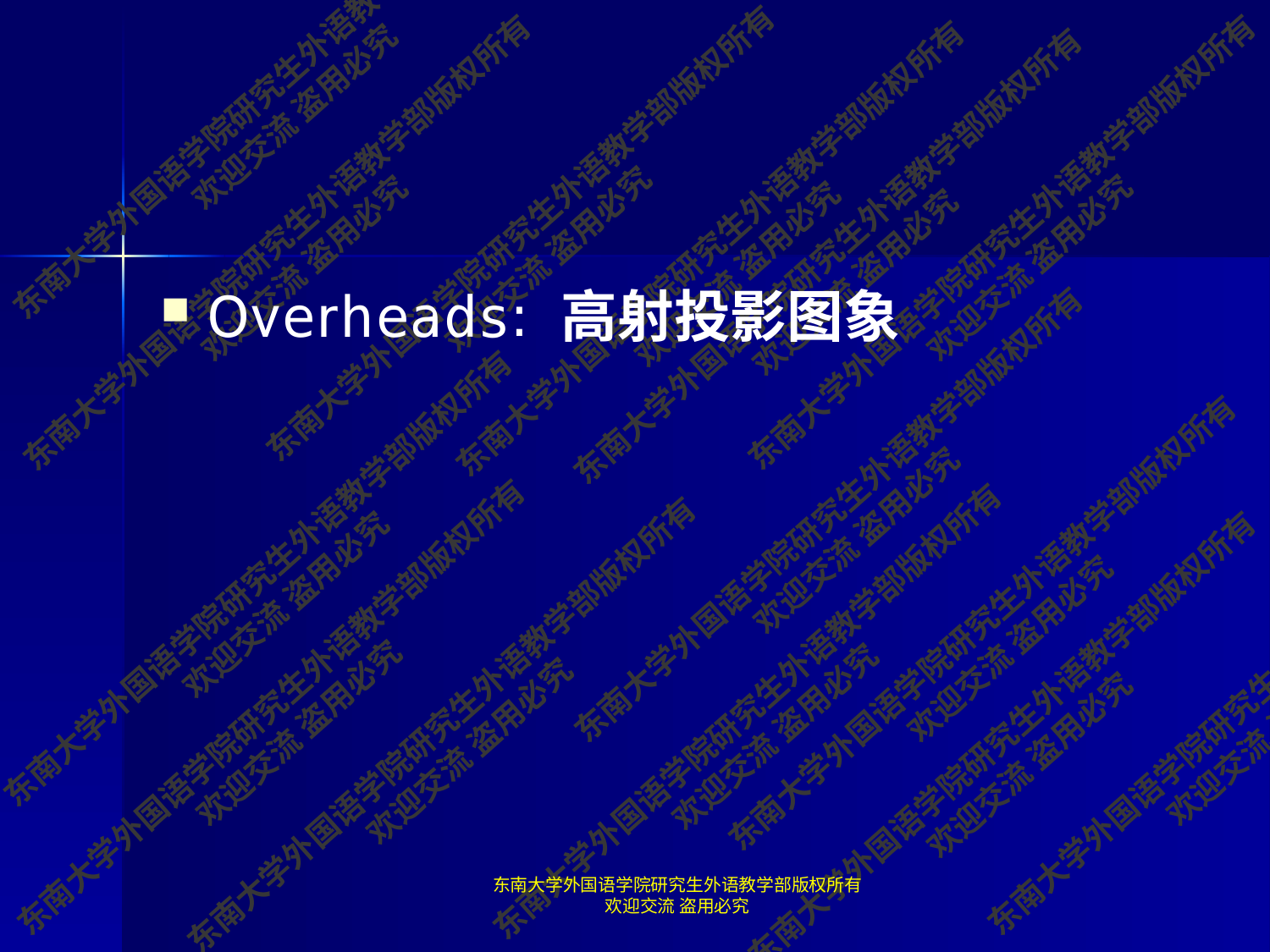

#
Overheads: 高射投影图象
东南大学外国语学院研究生外语教学部版权所有 欢迎交流 盗用必究